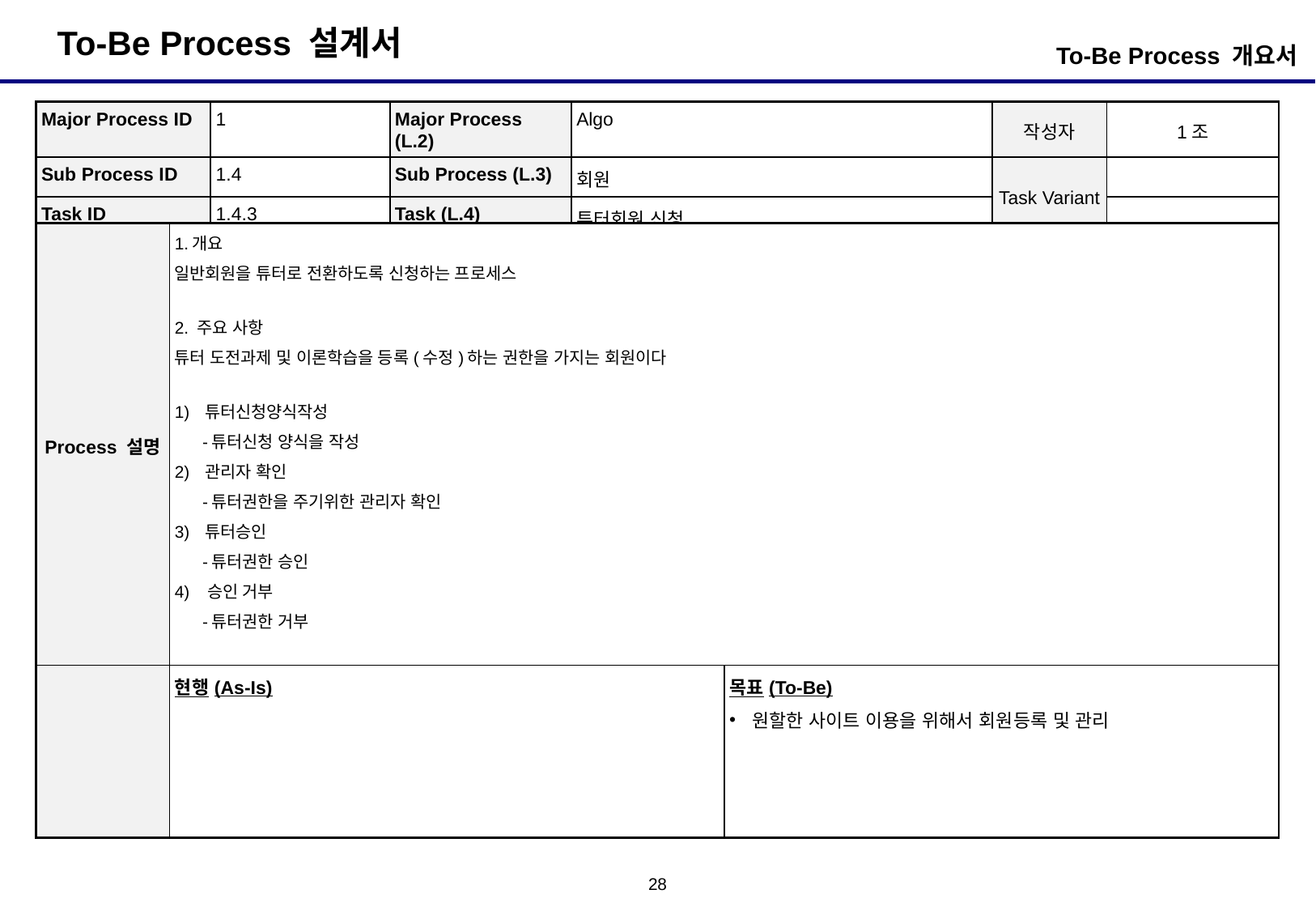

To-Be Process 개요서
| Major Process ID | 1 | Major Process (L.2) | Algo | 작성자 | 1조 |
| --- | --- | --- | --- | --- | --- |
| Sub Process ID | 1.4 | Sub Process (L.3) | 회원 | Task Variant |  |
| Task ID | 1.4.3 | Task (L.4) | 튜터회원 신청 |  |  |
| Process 설명 | 1.개요 일반회원을 튜터로 전환하도록 신청하는 프로세스 2. 주요 사항 튜터 도전과제 및 이론학습을 등록(수정)하는 권한을 가지는 회원이다 튜터신청양식작성 -튜터신청 양식을 작성 관리자 확인 -튜터권한을 주기위한 관리자 확인 튜터승인 -튜터권한 승인 4) 승인 거부 -튜터권한 거부 |  |
| --- | --- | --- |
|  | 현행(As-Is) | 목표(To-Be) 원할한 사이트 이용을 위해서 회원등록 및 관리 |